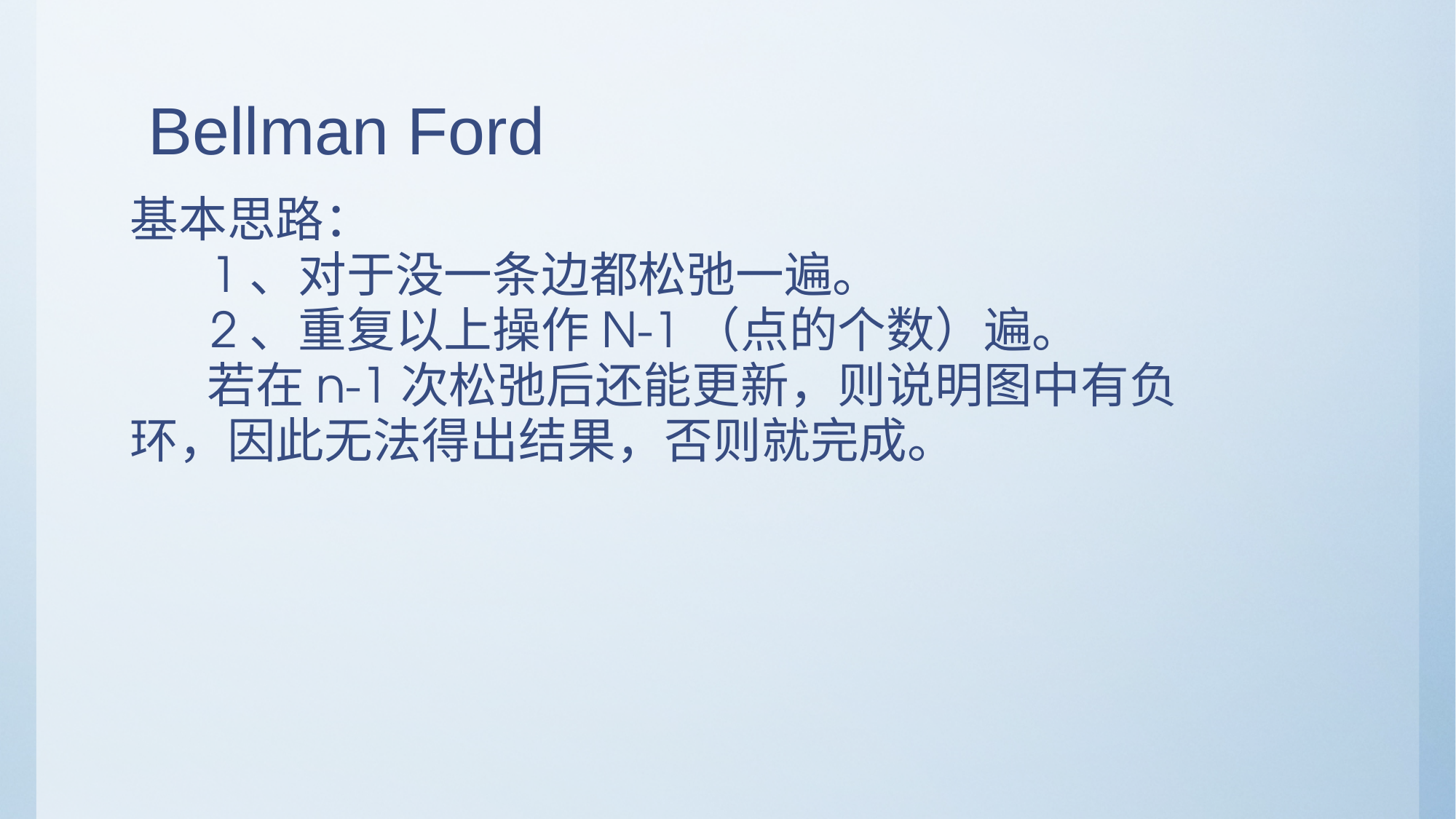

# Bellman Ford
基本思路：
      1、对于没一条边都松弛一遍。
      2、重复以上操作N-1（点的个数）遍。
      若在n-1次松弛后还能更新，则说明图中有负环，因此无法得出结果，否则就完成。